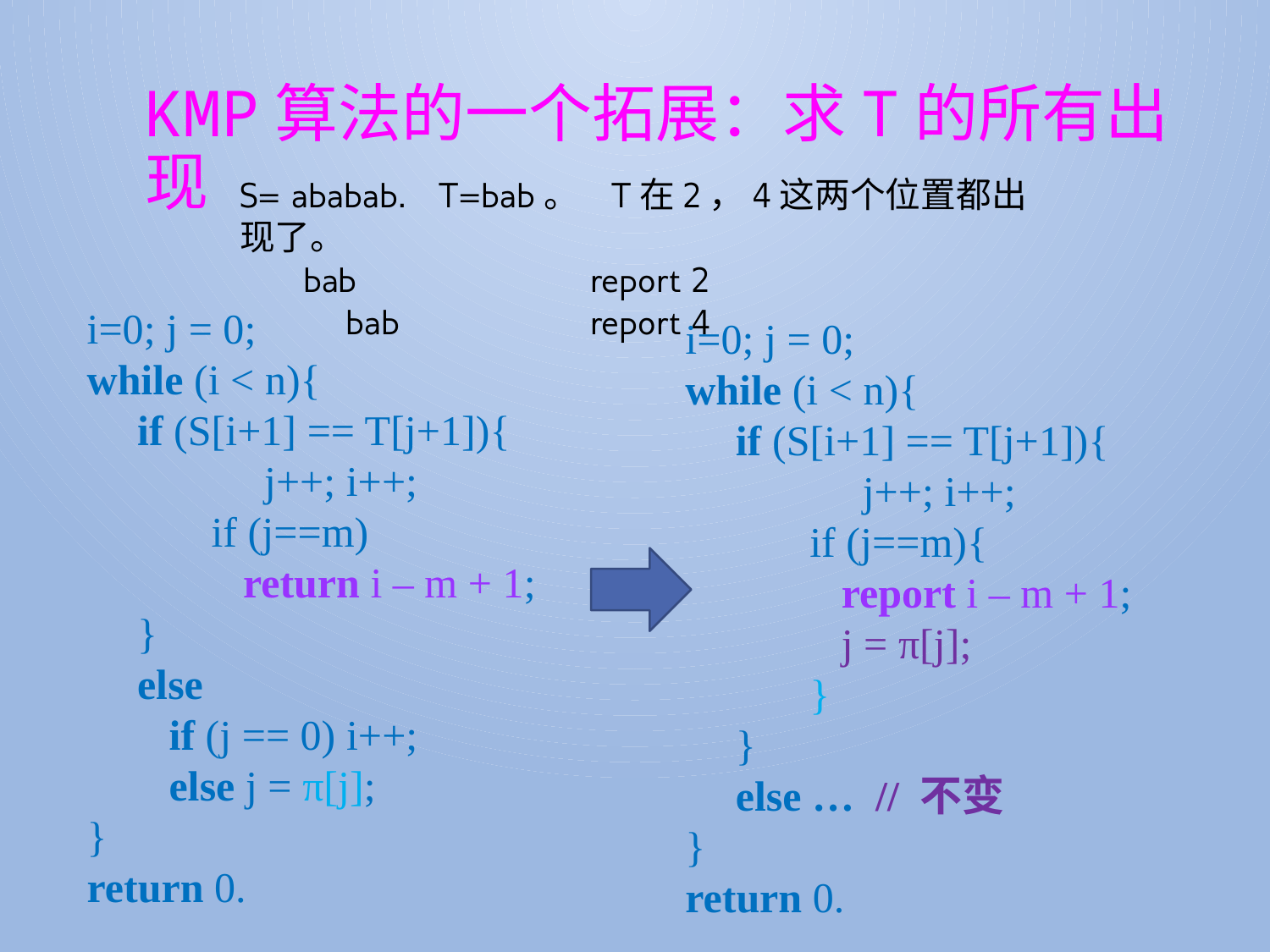

KMP算法的一个拓展：求T的所有出现
S= ababab.   T=bab。   T在2，4这两个位置都出现了。
      bab                      report 2
          bab                  report 4
i=0; j = 0;
while (i < n){
if (S[i+1] == T[j+1]){
	j++; i++;
       if (j==m)
          return i – m + 1;
}
else
   if (j == 0) i++;
   else j = π[j];
}
return 0.
i=0; j = 0;
while (i < n){
if (S[i+1] == T[j+1]){
	j++; i++;
       if (j==m){
          report i – m + 1;
          j = π[j];
       }
}
else …  // 不变
}
return 0.